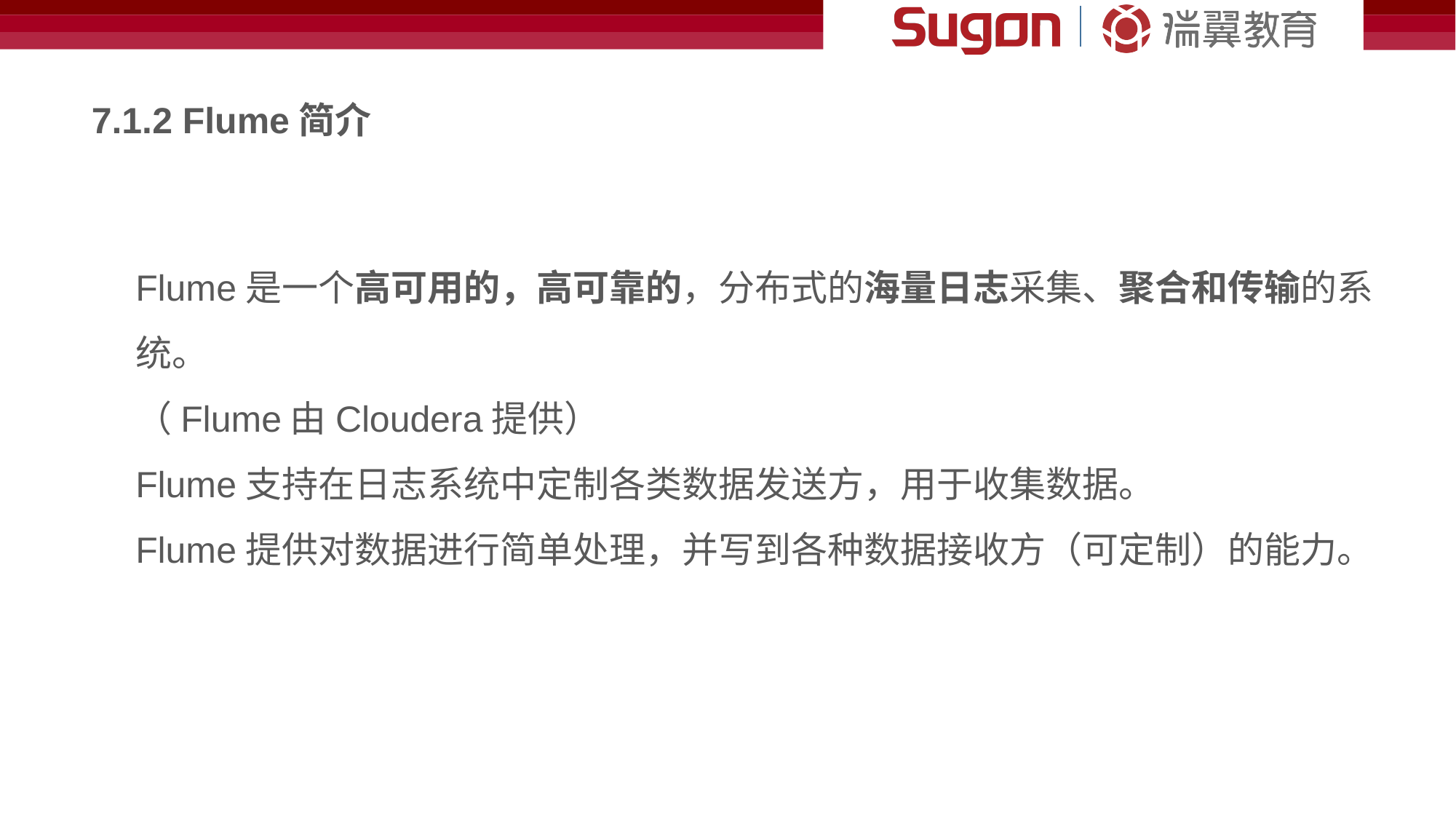

7.1.2 Flume简介
Flume是一个高可用的，高可靠的，分布式的海量日志采集、聚合和传输的系统。
（Flume由Cloudera提供）
Flume支持在日志系统中定制各类数据发送方，用于收集数据。
Flume提供对数据进行简单处理，并写到各种数据接收方（可定制）的能力。